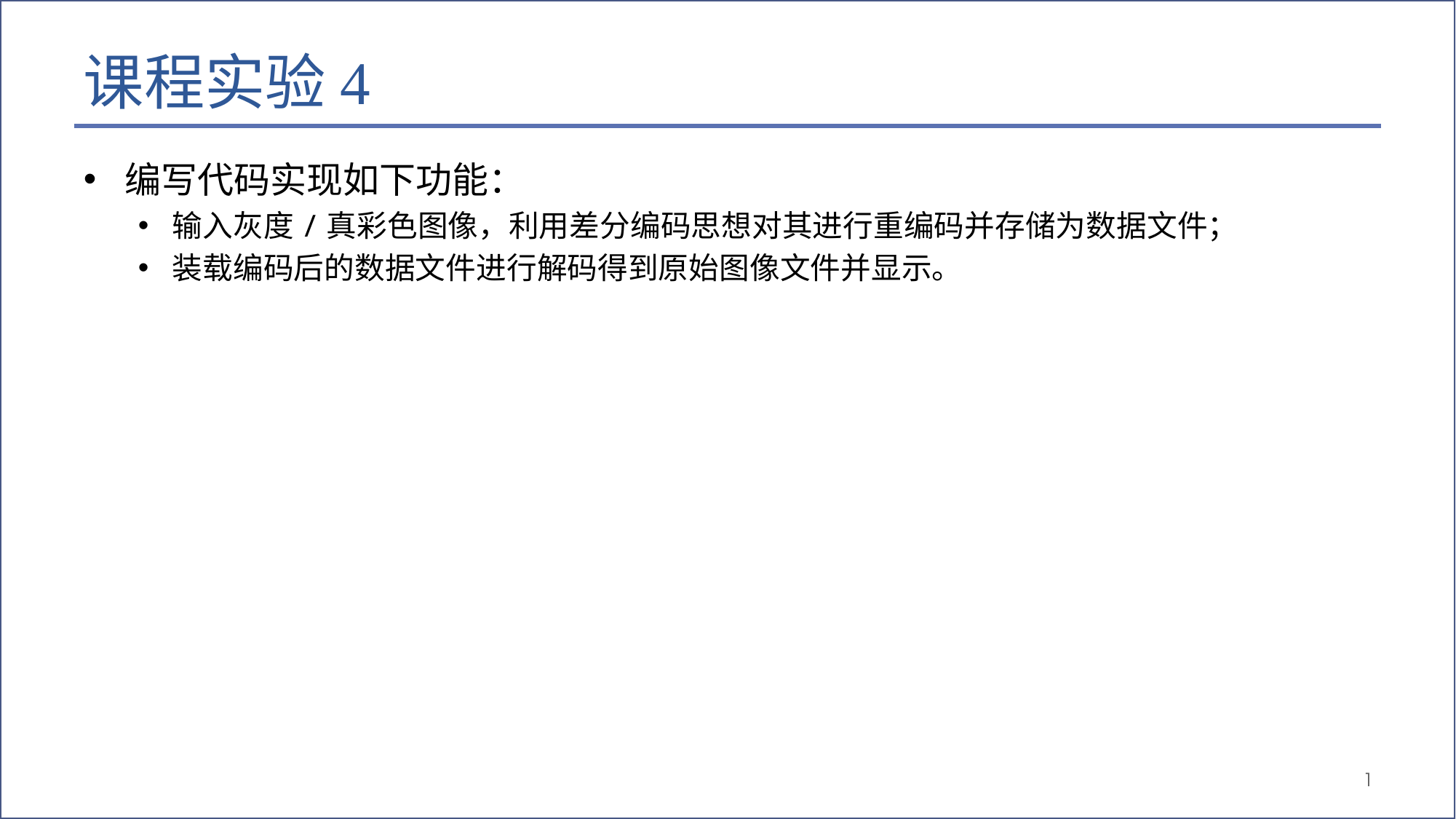

# 课程实验4
编写代码实现如下功能：
输入灰度/真彩色图像，利用差分编码思想对其进行重编码并存储为数据文件；
装载编码后的数据文件进行解码得到原始图像文件并显示。
1